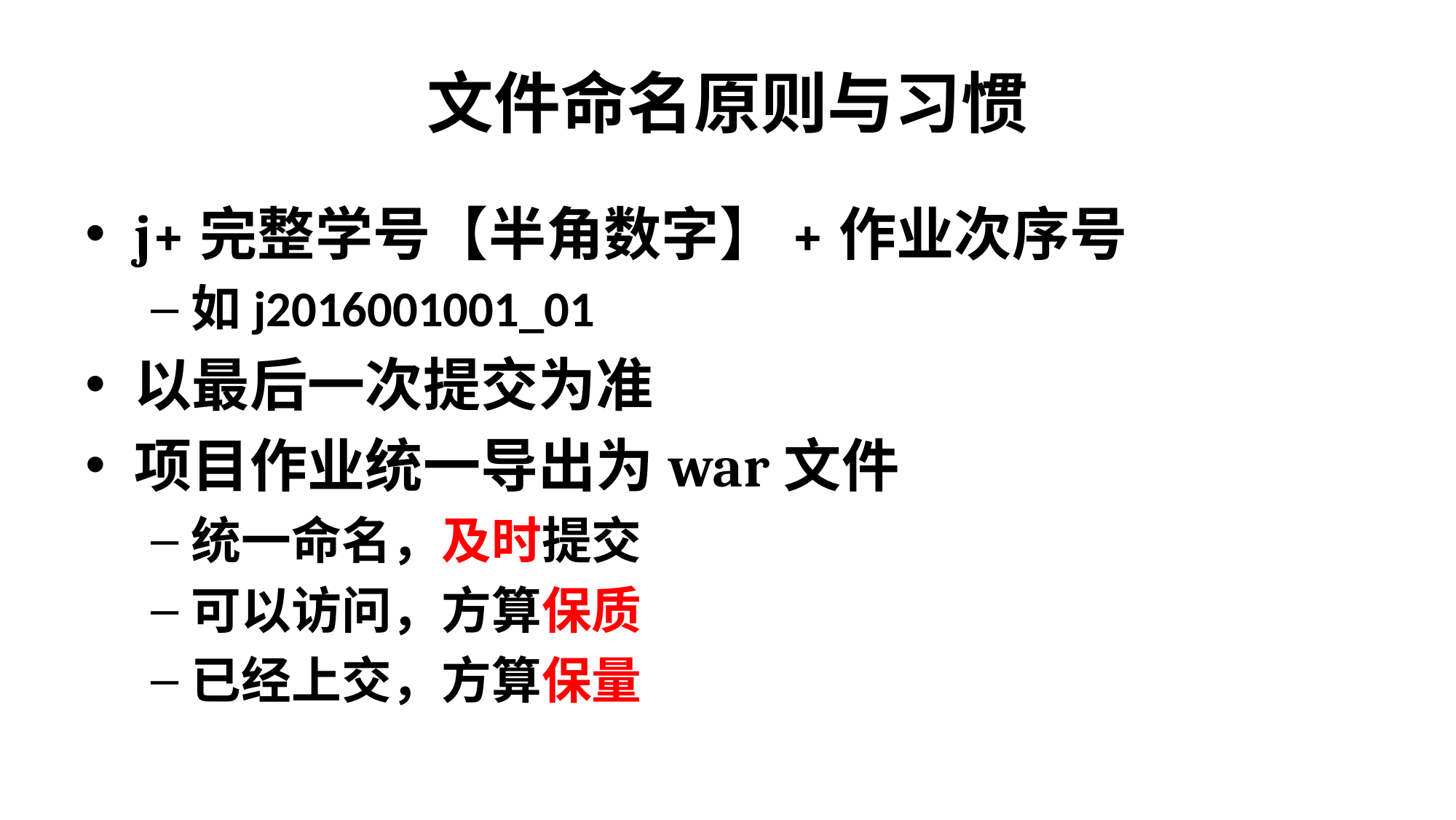

# 文件命名原则与习惯
j+完整学号【半角数字】+作业次序号
如j2016001001_01
以最后一次提交为准
项目作业统一导出为war文件
统一命名，及时提交
可以访问，方算保质
已经上交，方算保量